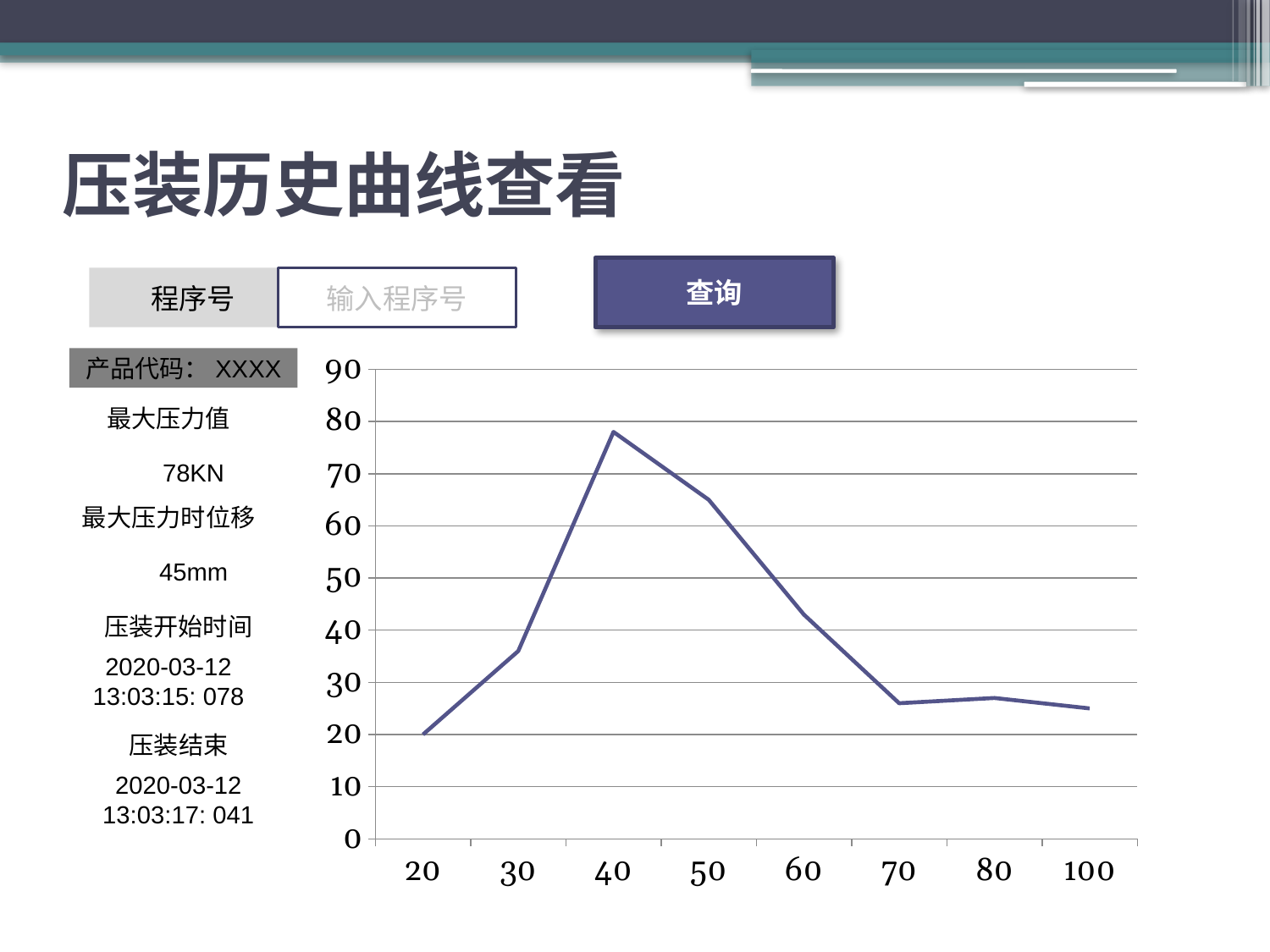

# 压装历史曲线查看
查询
程序号
输入程序号

### Chart

| Category | 系列 1 | 系列 2 | 系列 3 |
|---|---|---|---|
| 20 | 20.0 | None | None |
| 30 | 36.0 | None | None |
| 40 | 78.0 | None | None |
| 50 | 65.0 | None | None |
| 60 | 43.0 | None | None |
| 70 | 26.0 | None | None |
| 80 | 27.0 | None | None |
| 100 | 25.0 | None | None |
产品代码：XXXX
最大压力值
78KN
最大压力时位移
45mm
压装开始时间
2020-03-12 13:03:15: 078
压装结束
2020-03-12 13:03:17: 041